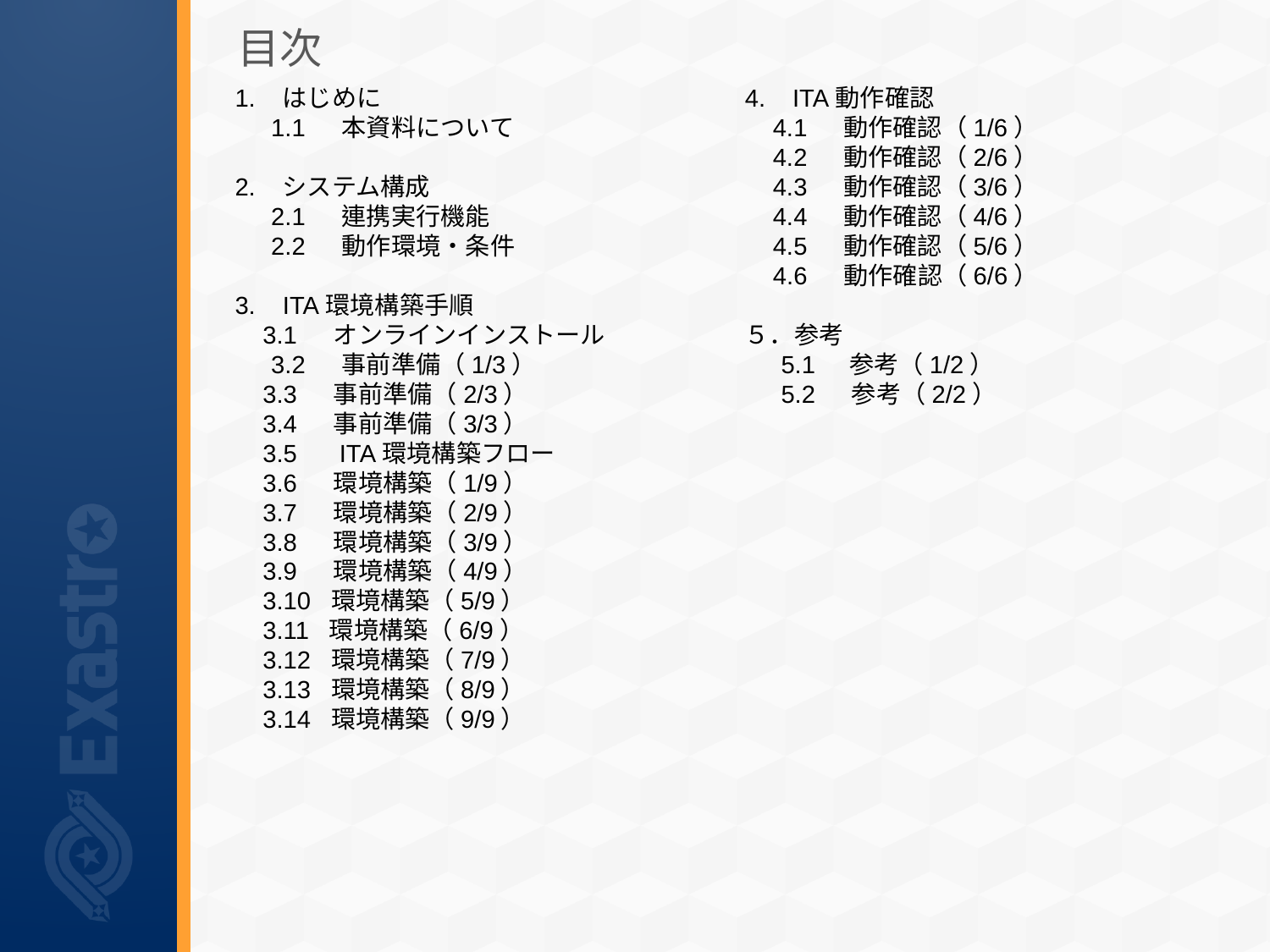

# 目次
はじめに
　 1.1　 本資料について

システム構成
　 2.1　 連携実行機能
　 2.2　 動作環境・条件

ITA環境構築手順
    3.1　 オンラインインストール
　 3.2　 事前準備（1/3）
    3.3　 事前準備（2/3）
    3.4　 事前準備（3/3）
    3.5　 ITA環境構築フロー
    3.6　 環境構築（1/9）
    3.7　 環境構築（2/9）
    3.8　 環境構築（3/9）
    3.9　 環境構築（4/9）
    3.10  環境構築（5/9）
    3.11  環境構築（6/9）
    3.12  環境構築（7/9）
    3.13  環境構築（8/9）
    3.14  環境構築（9/9）

ITA動作確認
    4.1　 動作確認（1/6）
    4.2　 動作確認（2/6）
    4.3　 動作確認（3/6）
    4.4　 動作確認（4/6）
    4.5　 動作確認（5/6）
    4.6　 動作確認（6/6）

５．参考
　 5.1    参考（1/2）
　 5.2　 参考（2/2）